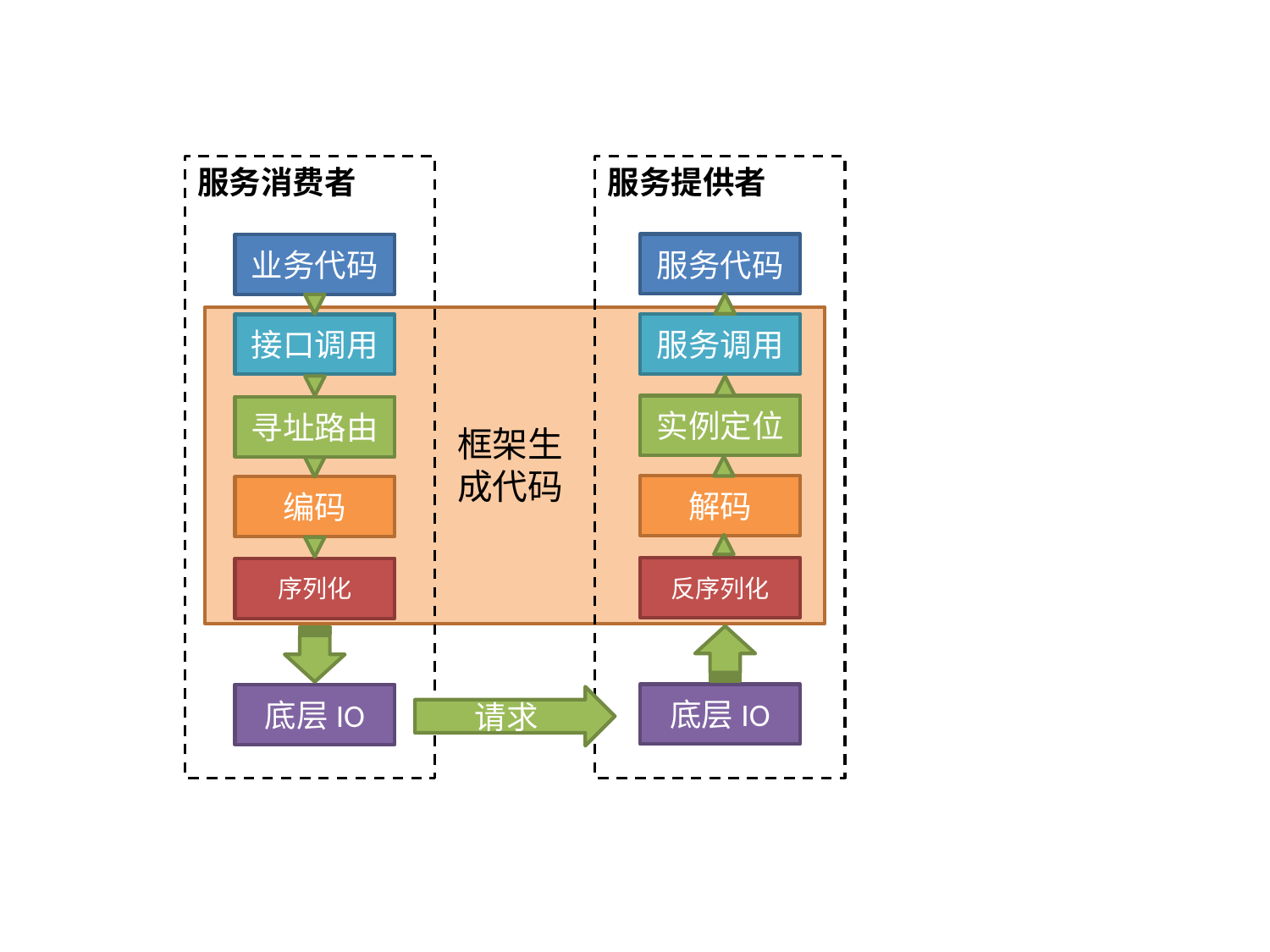

服务提供者

服务消费者

服务代码
业务代码

服务调用
接口调用

实例定位
寻址路由
框架生成代码

解码
编码

反序列化
序列化

底层IO
底层IO
请求